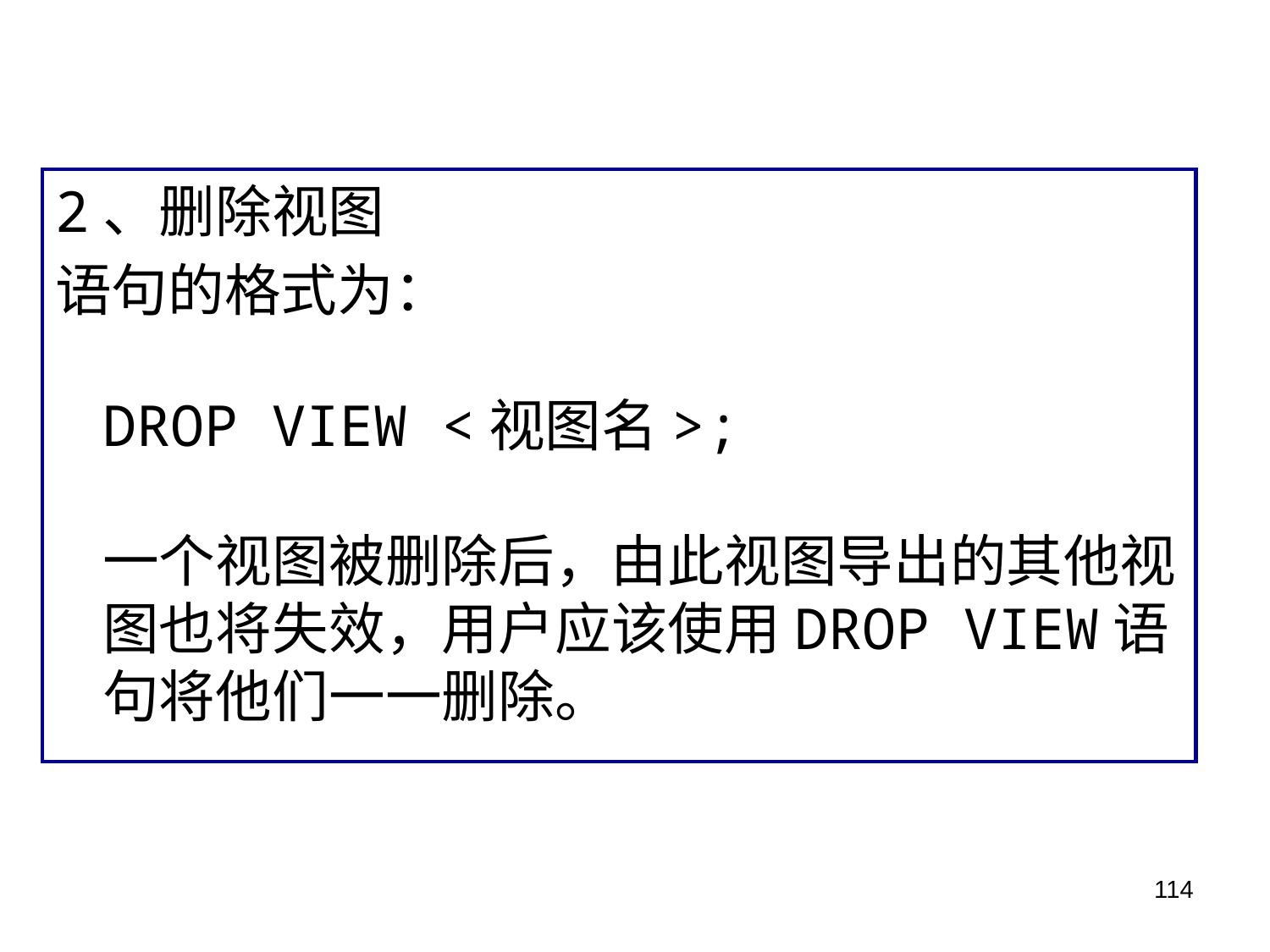

2、删除视图
语句的格式为：
DROP VIEW <视图名>;
一个视图被删除后，由此视图导出的其他视图也将失效，用户应该使用DROP VIEW语句将他们一一删除。
114